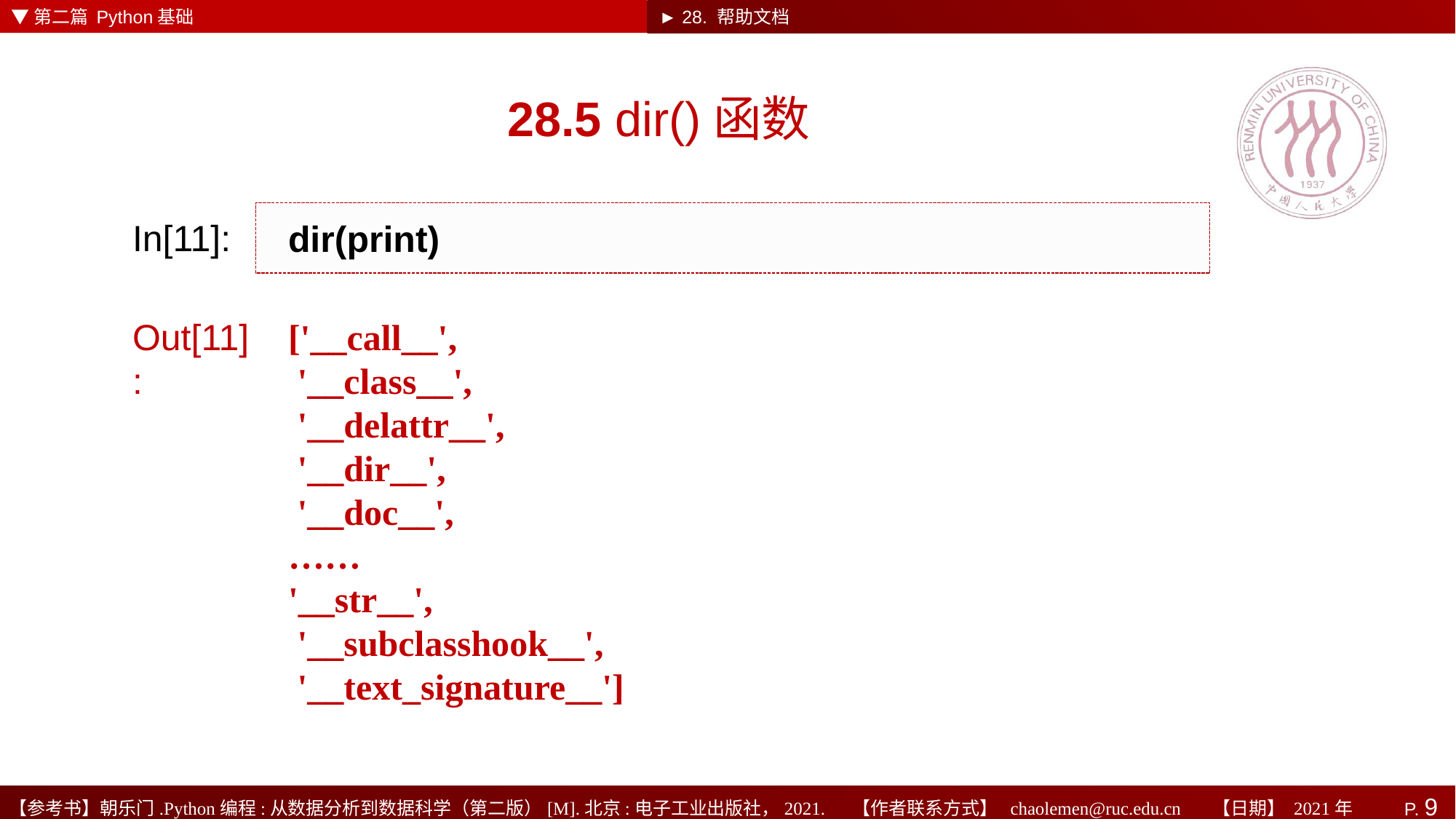

▼第二篇 Python基础
► 28. 帮助文档
# 28.5 dir()函数
dir(print)
In[11]:
['__call__',
 '__class__',
 '__delattr__',
 '__dir__',
 '__doc__',
……
'__str__',
 '__subclasshook__',
 '__text_signature__']
Out[11]: